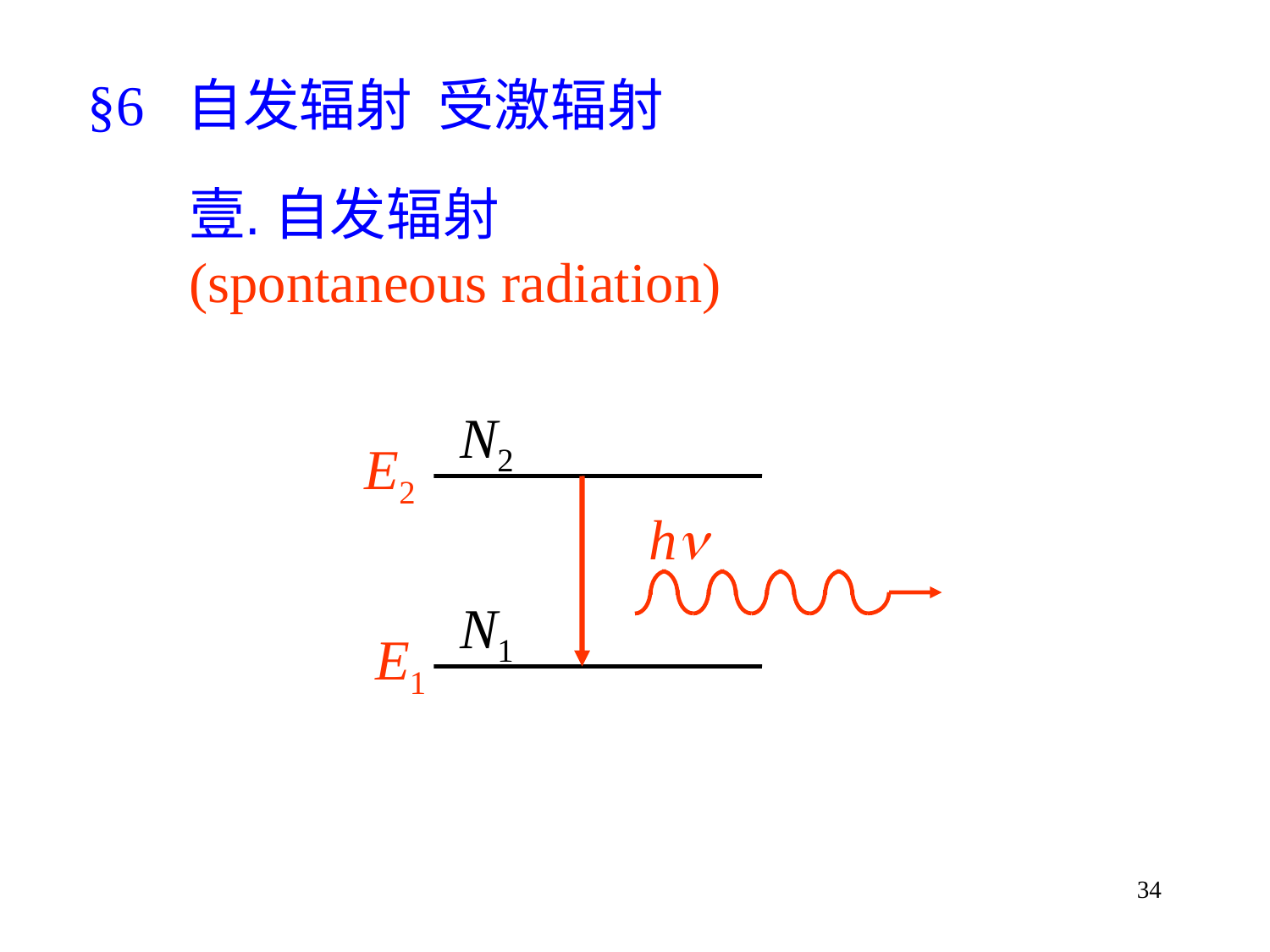

§6  自发辐射  受激辐射
自发辐射
(spontaneous radiation)
N2
E2

N1
E1

hν

34